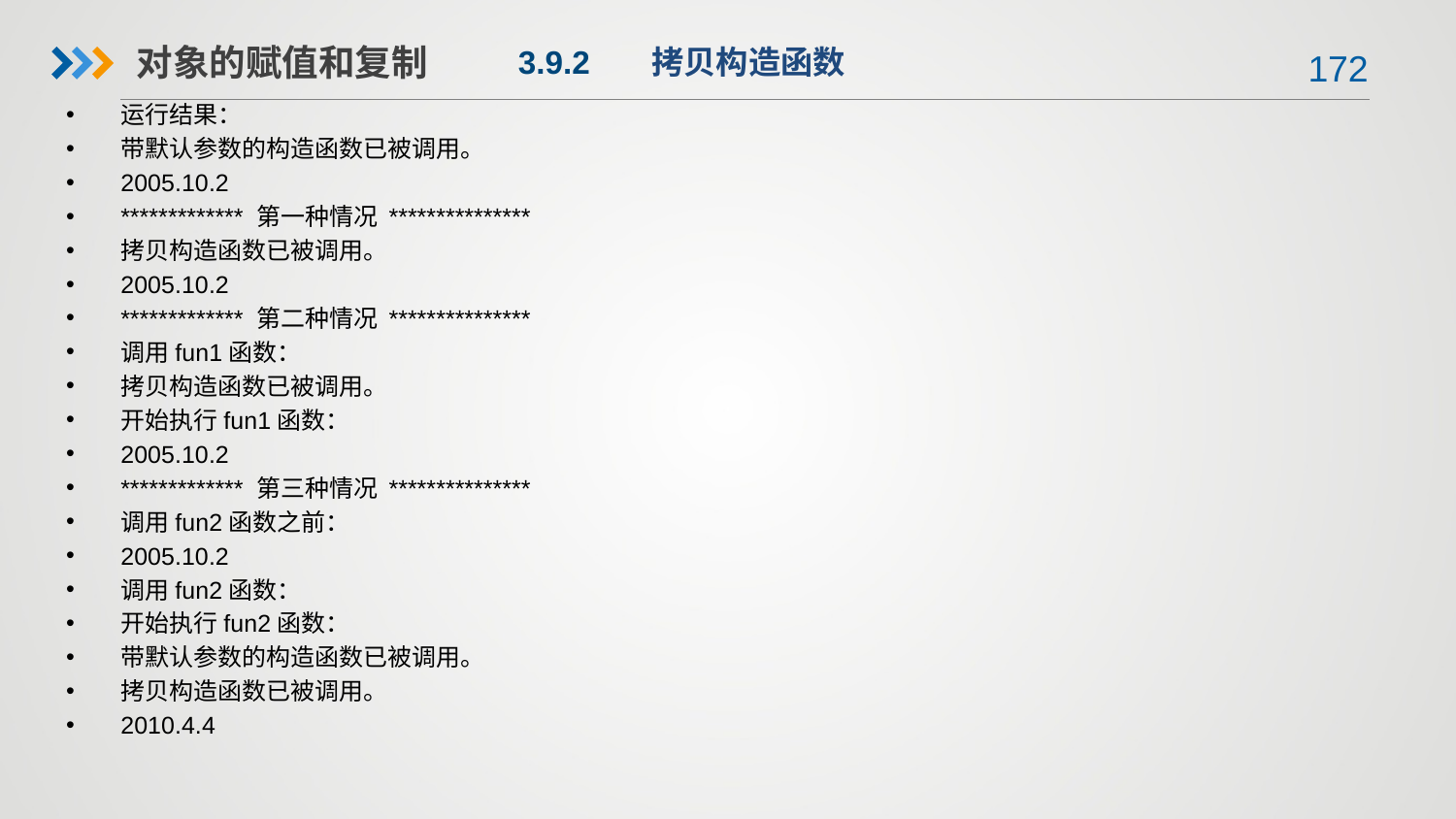

对象的赋值和复制
3.9.2      拷贝构造函数
运行结果：
带默认参数的构造函数已被调用。
2005.10.2
************* 第一种情况 ***************
拷贝构造函数已被调用。
2005.10.2
************* 第二种情况 ***************
调用fun1函数：
拷贝构造函数已被调用。
开始执行fun1函数：
2005.10.2
************* 第三种情况 ***************
调用fun2函数之前：
2005.10.2
调用fun2函数：
开始执行fun2函数：
带默认参数的构造函数已被调用。
拷贝构造函数已被调用。
2010.4.4